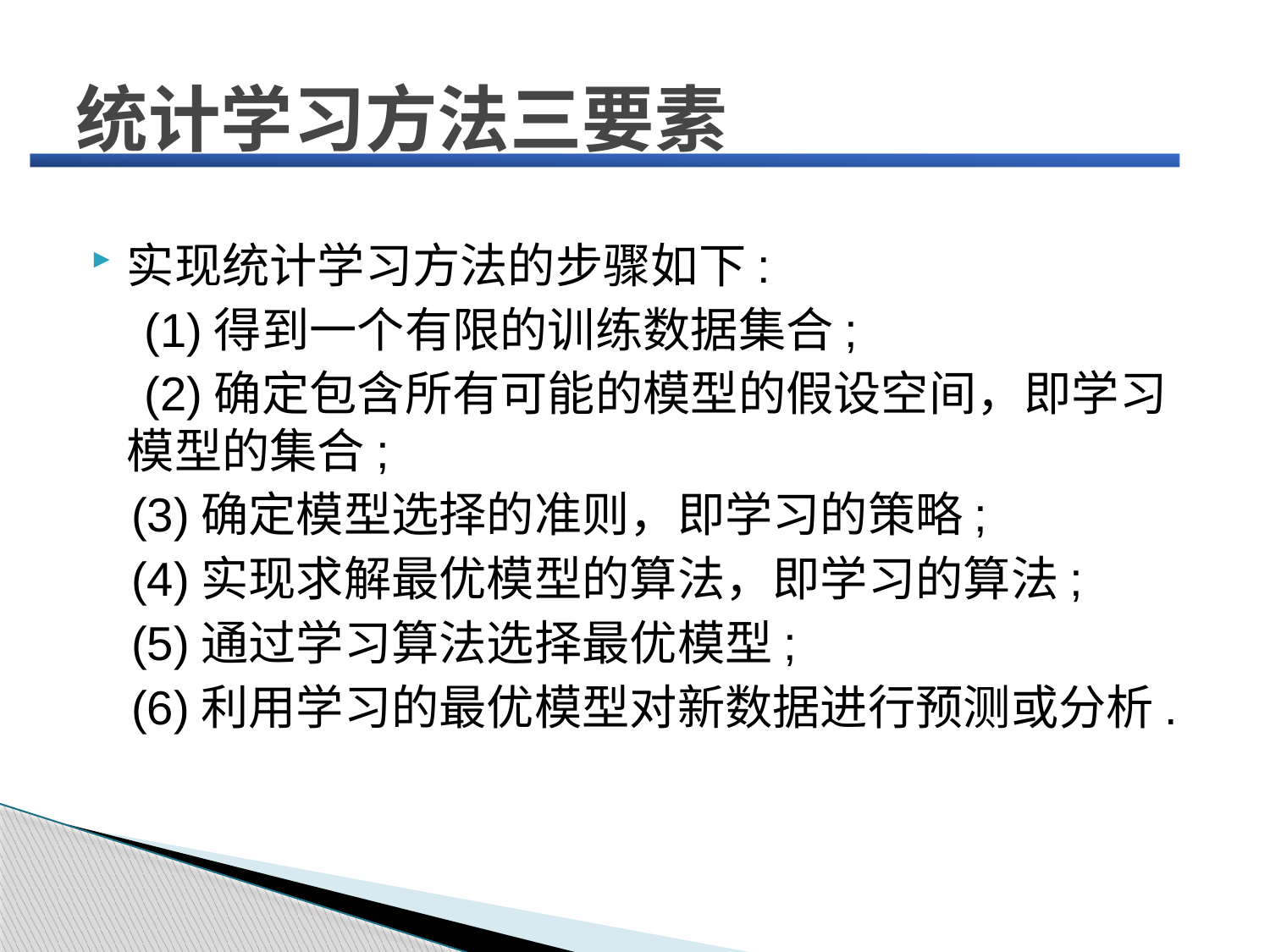

# 统计学习方法三要素
实现统计学习方法的步骤如下:
    (1)得到一个有限的训练数据集合;
    (2)确定包含所有可能的模型的假设空间，即学习模型的集合;
   (3)确定模型选择的准则，即学习的策略;
   (4)实现求解最优模型的算法，即学习的算法;
   (5)通过学习算法选择最优模型;
   (6)利用学习的最优模型对新数据进行预测或分析.